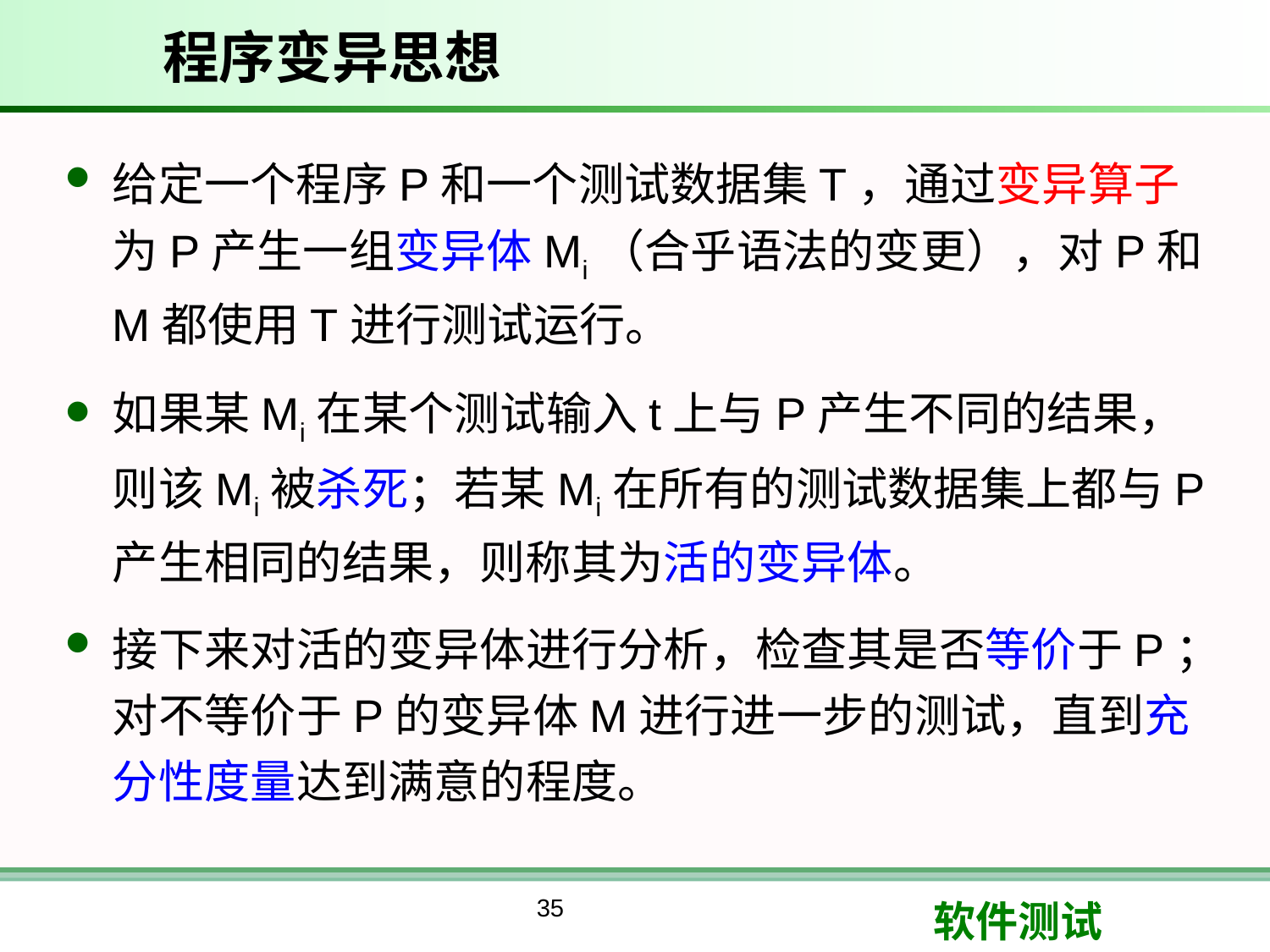

# 程序变异思想
给定一个程序P和一个测试数据集T，通过变异算子为P产生一组变异体Mi（合乎语法的变更），对P和M都使用T进行测试运行。
如果某Mi在某个测试输入t上与P产生不同的结果，则该Mi被杀死；若某Mi在所有的测试数据集上都与P产生相同的结果，则称其为活的变异体。
接下来对活的变异体进行分析，检查其是否等价于P；对不等价于P的变异体M进行进一步的测试，直到充分性度量达到满意的程度。

35